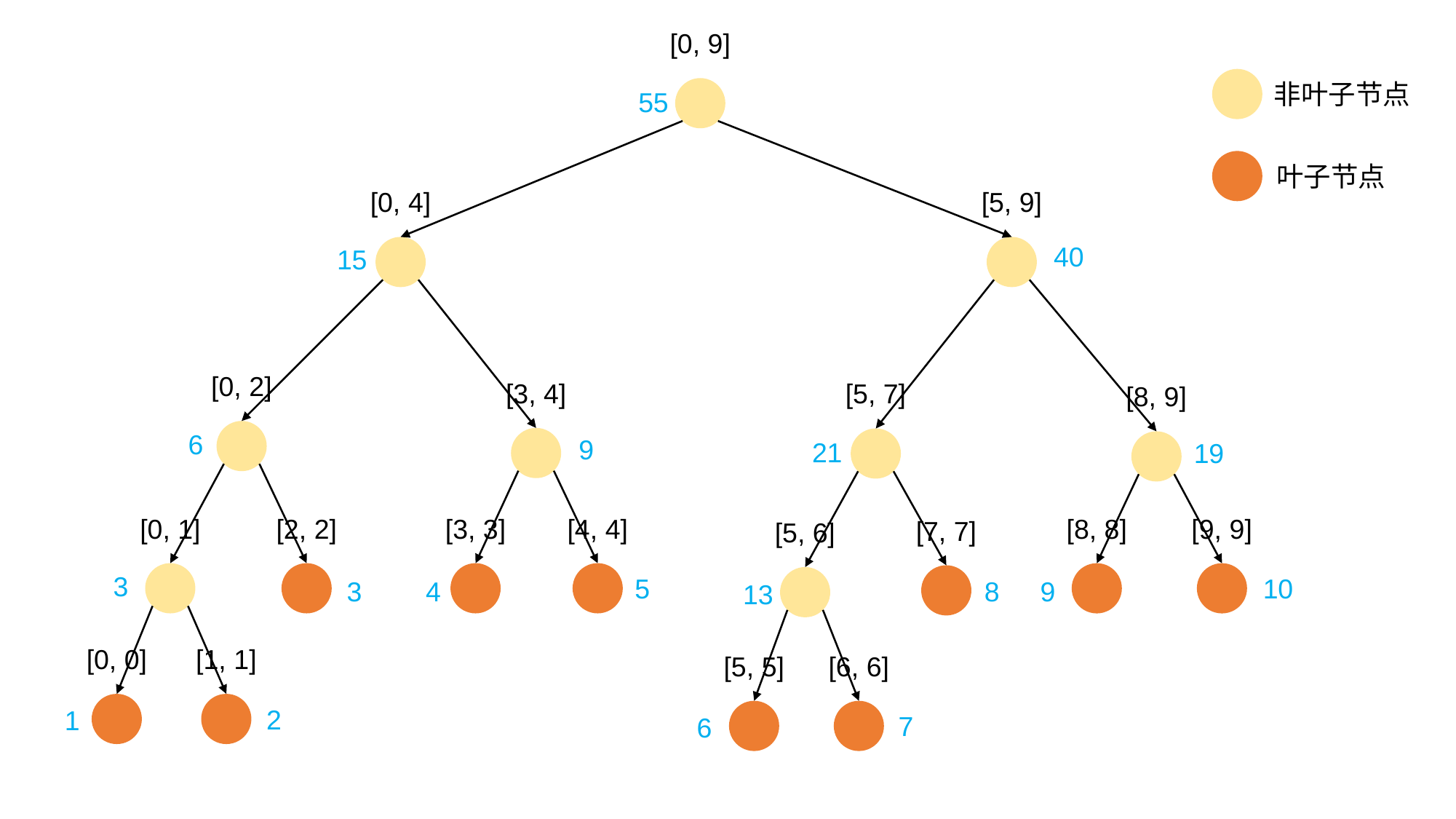

[0, 9]

非叶子节点
55

叶子节点
[0, 4]

[5, 9]

40
15
[0, 2]

[3, 4]

[5, 7]

[8, 9]

6
9
21
19
[0, 1]

[2, 2]

[3, 3]

[4, 4]

[8, 8]

[9, 9]

[7, 7]

[5, 6]

3
10
5
3
4
8
9
13
[0, 0]

[1, 1]

[5, 5]

[6, 6]

2
1
7
6